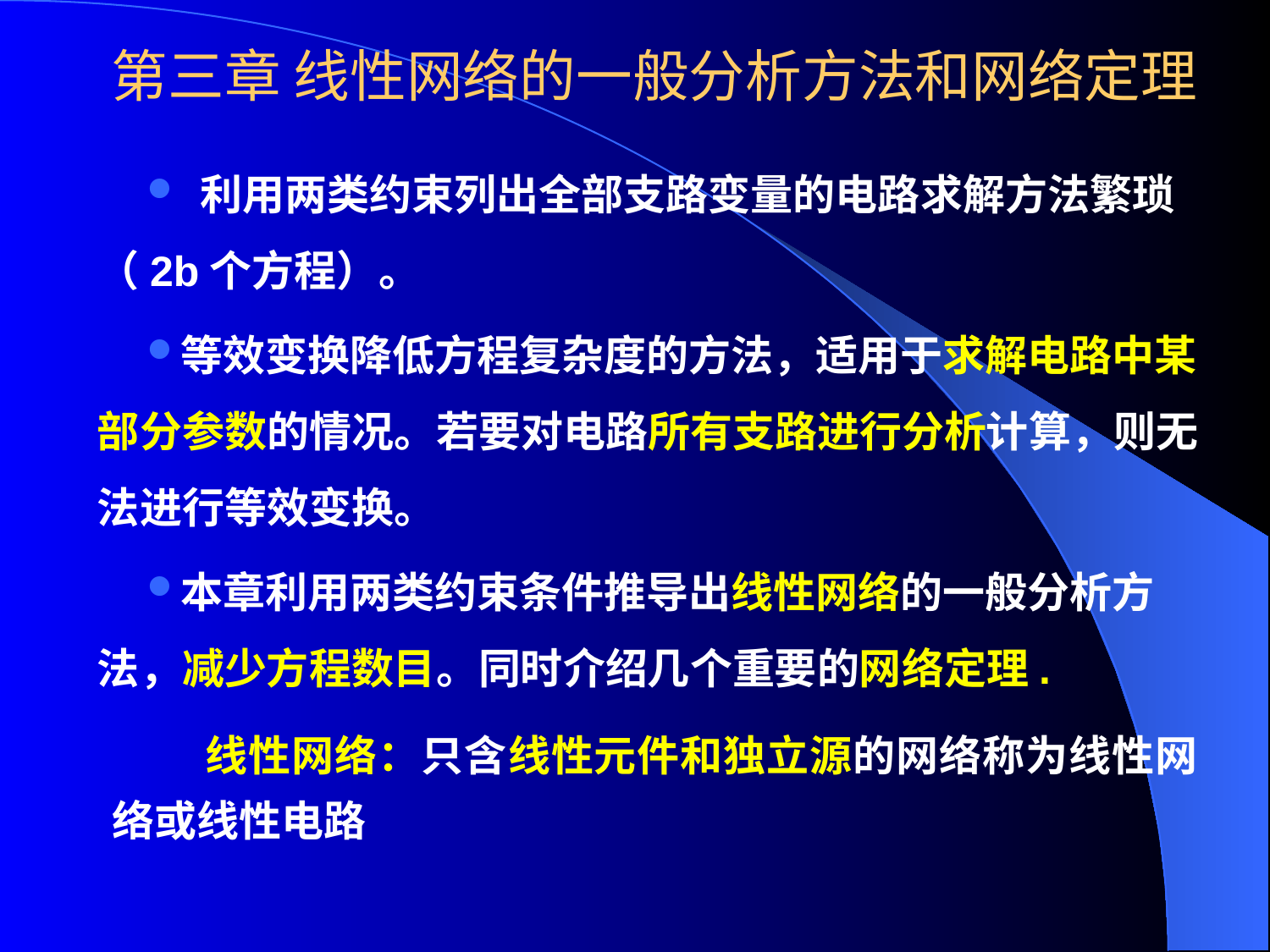

第三章 线性网络的一般分析方法和网络定理
 利用两类约束列出全部支路变量的电路求解方法繁琐（2b个方程）。
等效变换降低方程复杂度的方法，适用于求解电路中某部分参数的情况。若要对电路所有支路进行分析计算，则无法进行等效变换。
本章利用两类约束条件推导出线性网络的一般分析方法，减少方程数目。同时介绍几个重要的网络定理.
        线性网络：只含线性元件和独立源的网络称为线性网络或线性电路